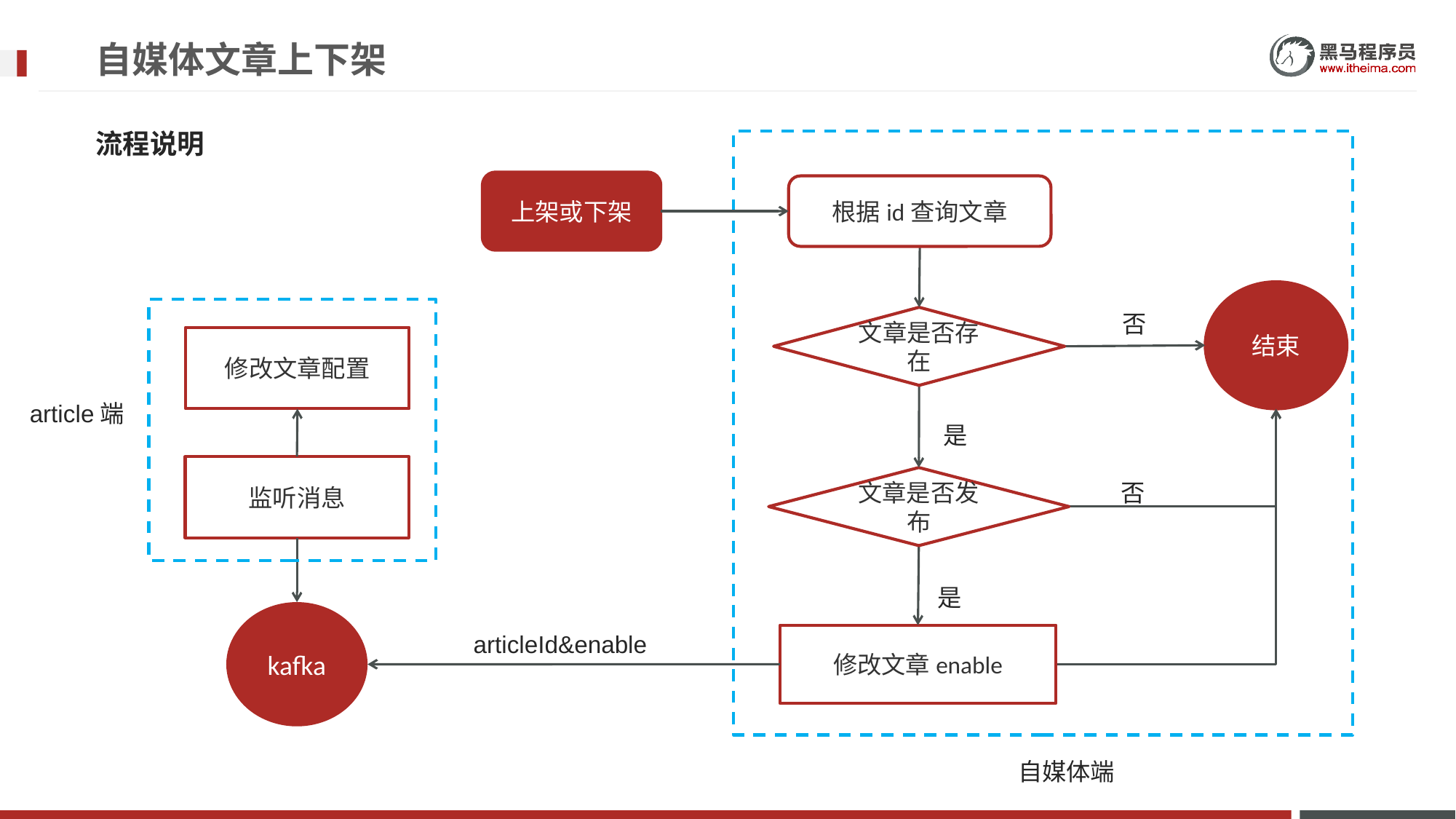

# 自媒体文章上下架
流程说明

自媒体端
上架或下架
根据id查询文章
文章是否存在
结束
否

修改文章配置
article端
是
文章是否发布
否
监听消息
是
修改文章enable
kafka
articleId&enable